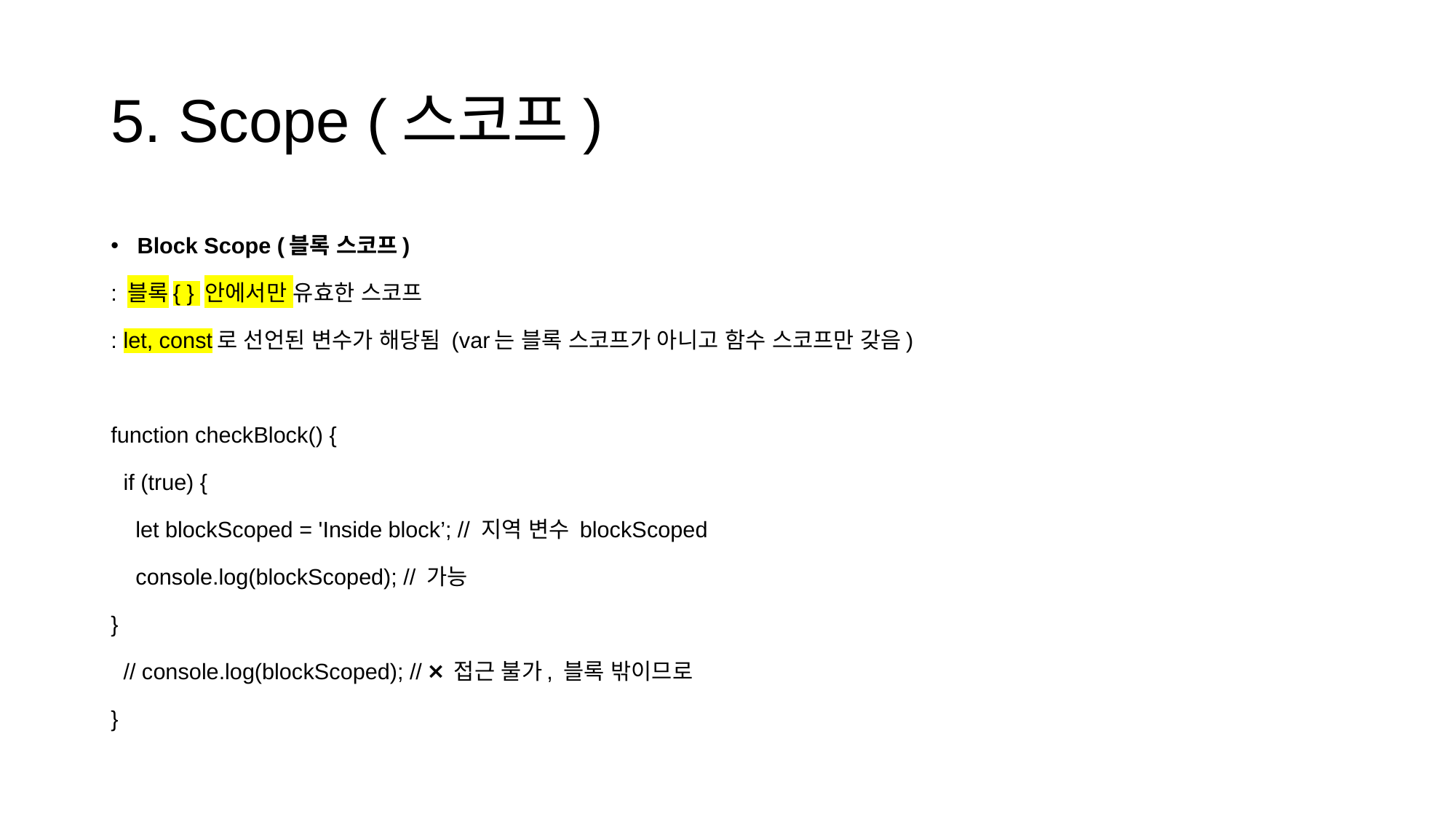

# 5. Scope (스코프)
Block Scope (블록 스코프)
: 블록{ } 안에서만 유효한 스코프
: let, const로 선언된 변수가 해당됨 (var는 블록 스코프가 아니고 함수 스코프만 갖음)

function checkBlock() {
  if (true) {
    let blockScoped = 'Inside block’; // 지역 변수 blockScoped
    console.log(blockScoped); // 가능
}
  // console.log(blockScoped); // ❌ 접근 불가, 블록 밖이므로
}